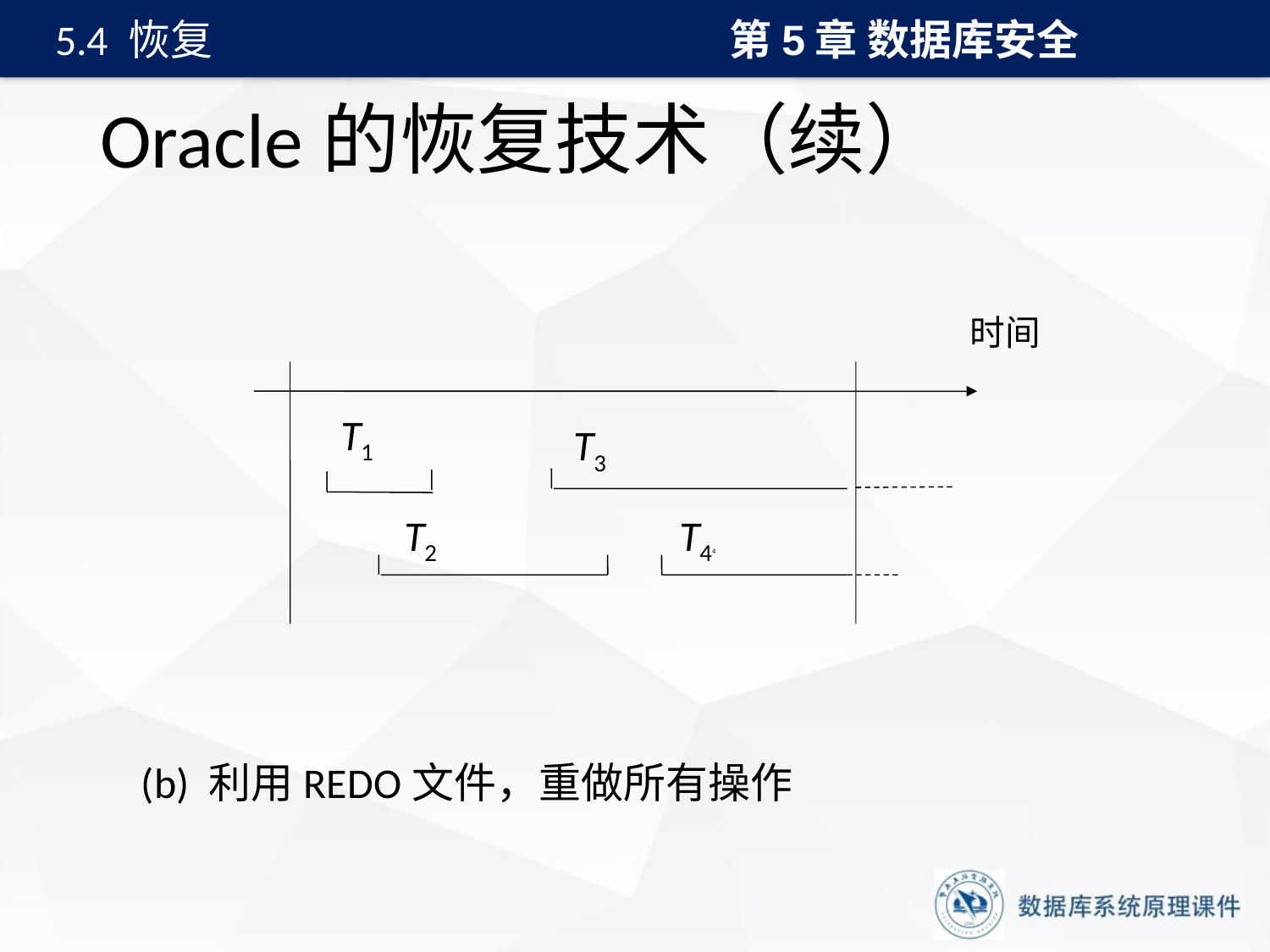

第5章 数据库安全
5.4 恢复
# Oracle的恢复技术（续）

	 (b) 利用REDO文件，重做所有操作
时间

T1
T3

T2
T44